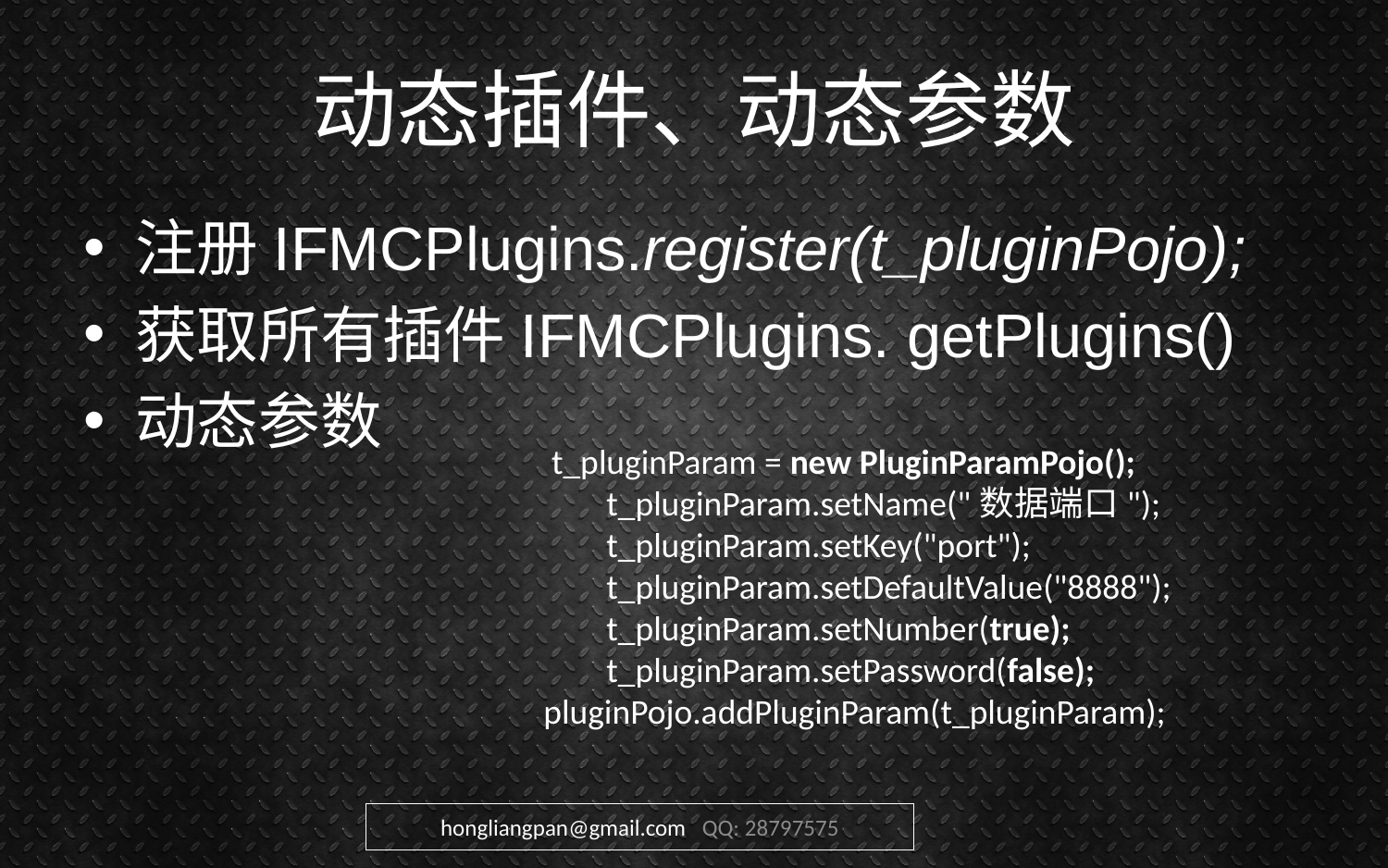

# 动态插件、动态参数
注册IFMCPlugins.register(t_pluginPojo);
获取所有插件IFMCPlugins. getPlugins()
动态参数

 t_pluginParam = new PluginParamPojo();
        t_pluginParam.setName("数据端口");
        t_pluginParam.setKey("port");
        t_pluginParam.setDefaultValue("8888");
        t_pluginParam.setNumber(true);
        t_pluginParam.setPassword(false);        pluginPojo.addPluginParam(t_pluginParam);